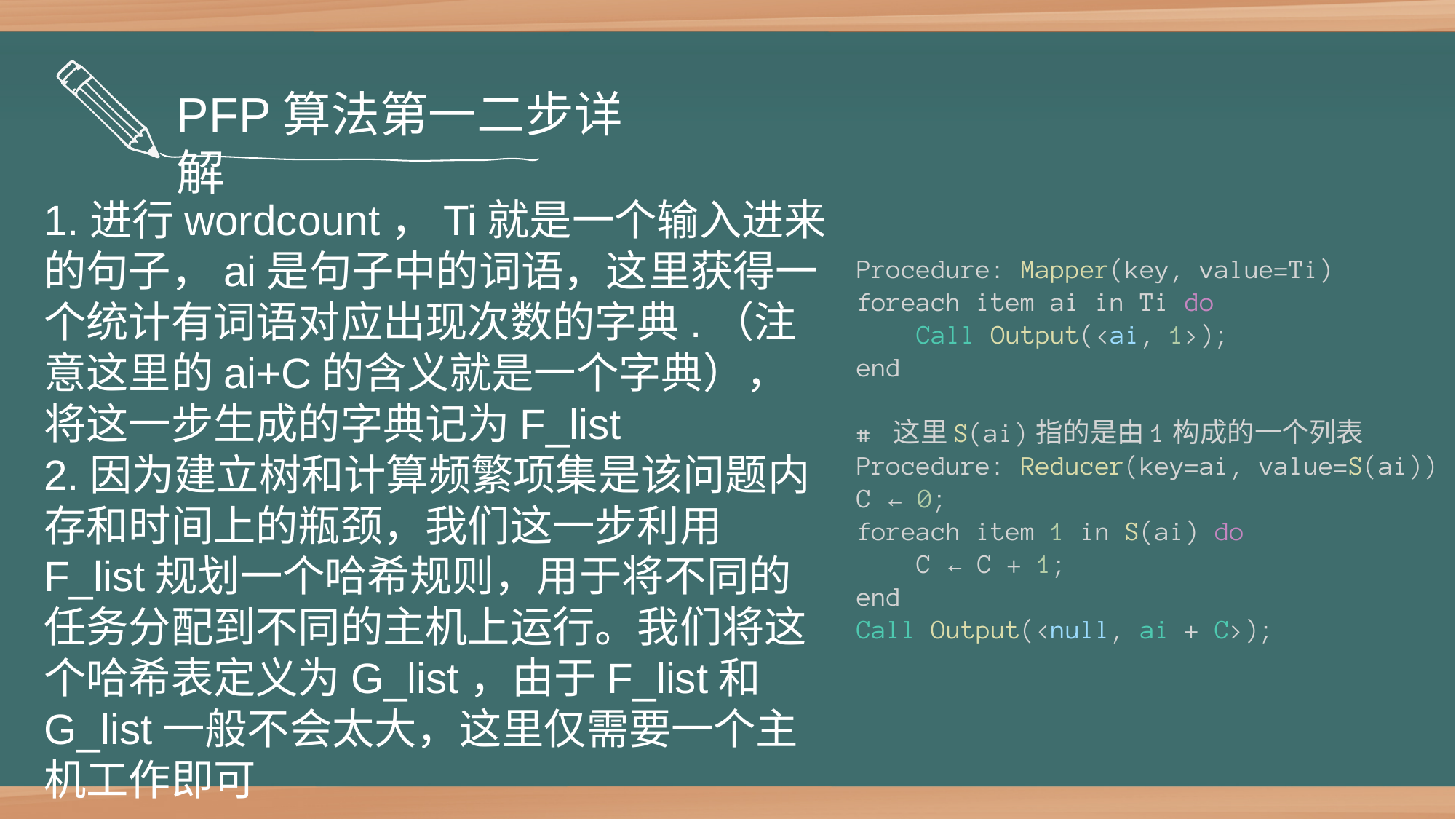

PFP算法第一二步详解

1.进行wordcount，Ti就是一个输入进来的句子，ai是句子中的词语，这里获得一个统计有词语对应出现次数的字典.（注意这里的ai+C的含义就是一个字典），将这一步生成的字典记为F_list
2.因为建立树和计算频繁项集是该问题内存和时间上的瓶颈，我们这一步利用F_list规划一个哈希规则，用于将不同的任务分配到不同的主机上运行。我们将这个哈希表定义为G_list，由于F_list和G_list一般不会太大，这里仅需要一个主机工作即可

Procedure: Mapper(key, value=Ti)
foreach item ai in Ti do
    Call Output(<ai, 1>);
end
# 这里S(ai)指的是由1构成的一个列表
Procedure: Reducer(key=ai, value=S(ai))
C ← 0;
foreach item 1 in S(ai) do
    C ← C + 1;
end
Call Output(<null, ai + C>);